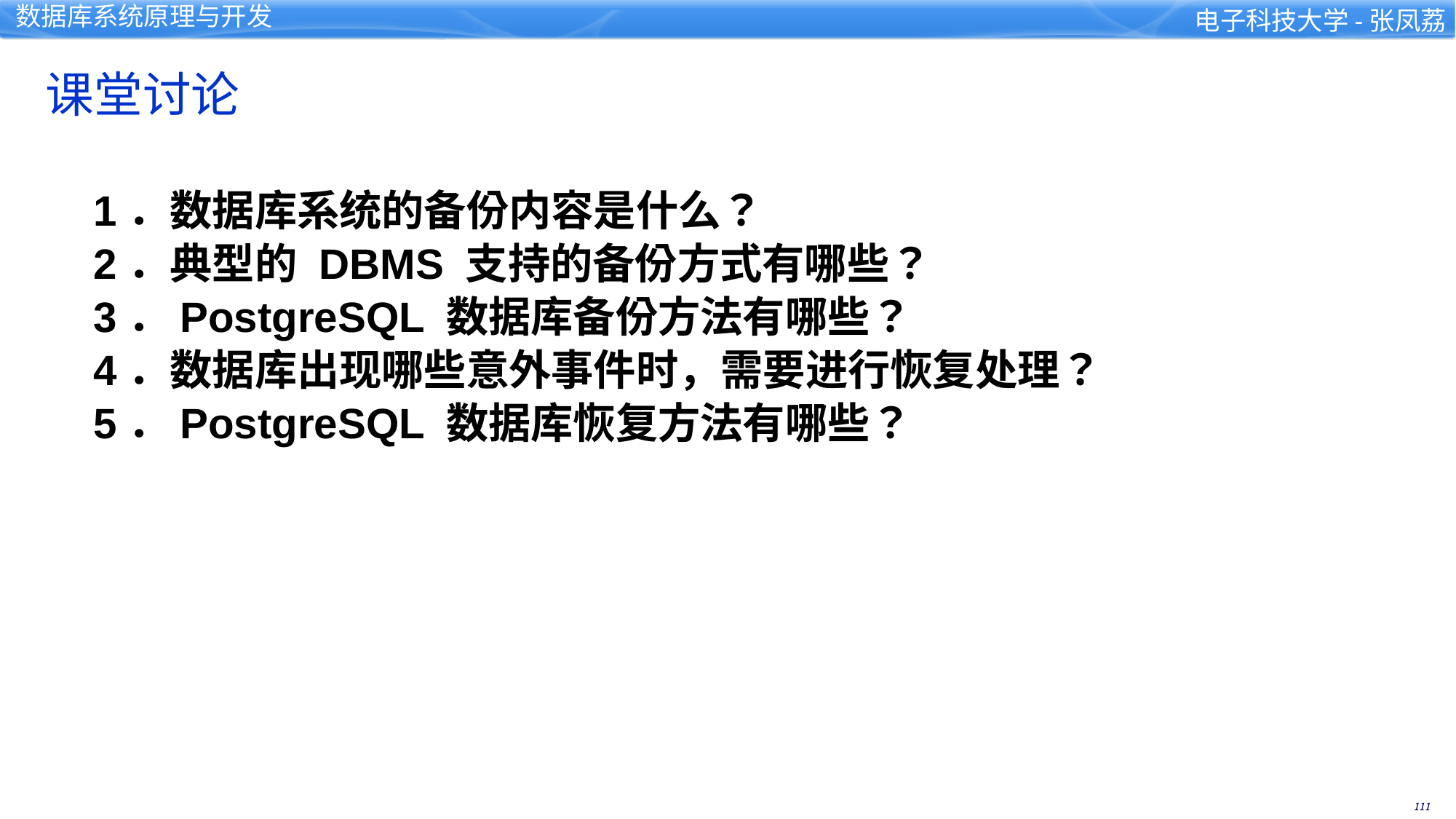

课堂讨论
1．数据库系统的备份内容是什么？
2．典型的 DBMS 支持的备份方式有哪些？
3．PostgreSQL 数据库备份方法有哪些？
4．数据库出现哪些意外事件时，需要进行恢复处理？
5．PostgreSQL 数据库恢复方法有哪些？